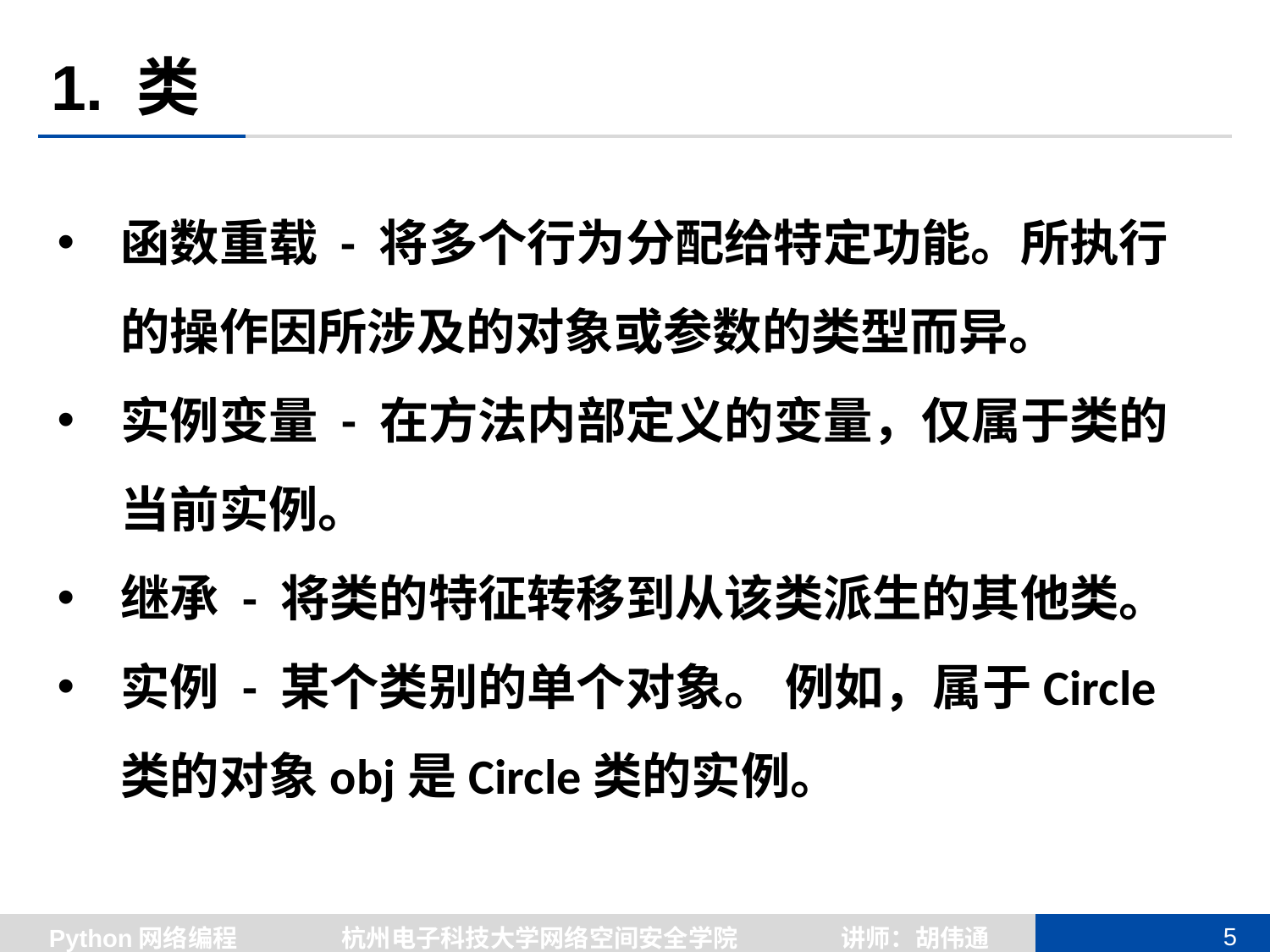

# 1. 类
函数重载 - 将多个行为分配给特定功能。所执行的操作因所涉及的对象或参数的类型而异。
实例变量 - 在方法内部定义的变量，仅属于类的当前实例。
继承 - 将类的特征转移到从该类派生的其他类。
实例 - 某个类别的单个对象。 例如，属于Circle类的对象obj是Circle类的实例。